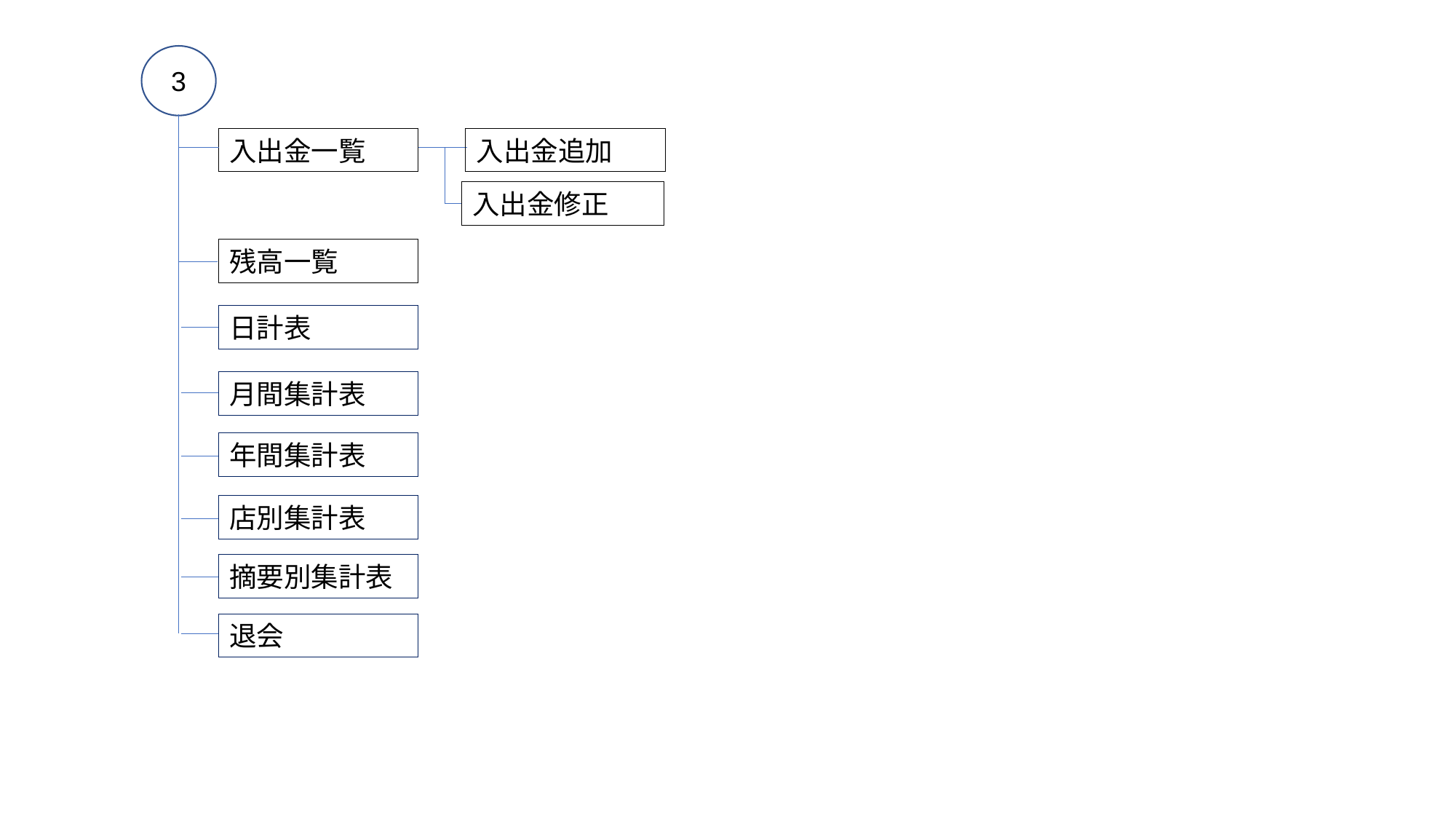

3
入出金一覧
入出金追加
入出金修正
残高一覧
日計表
月間集計表
年間集計表
店別集計表
摘要別集計表
退会